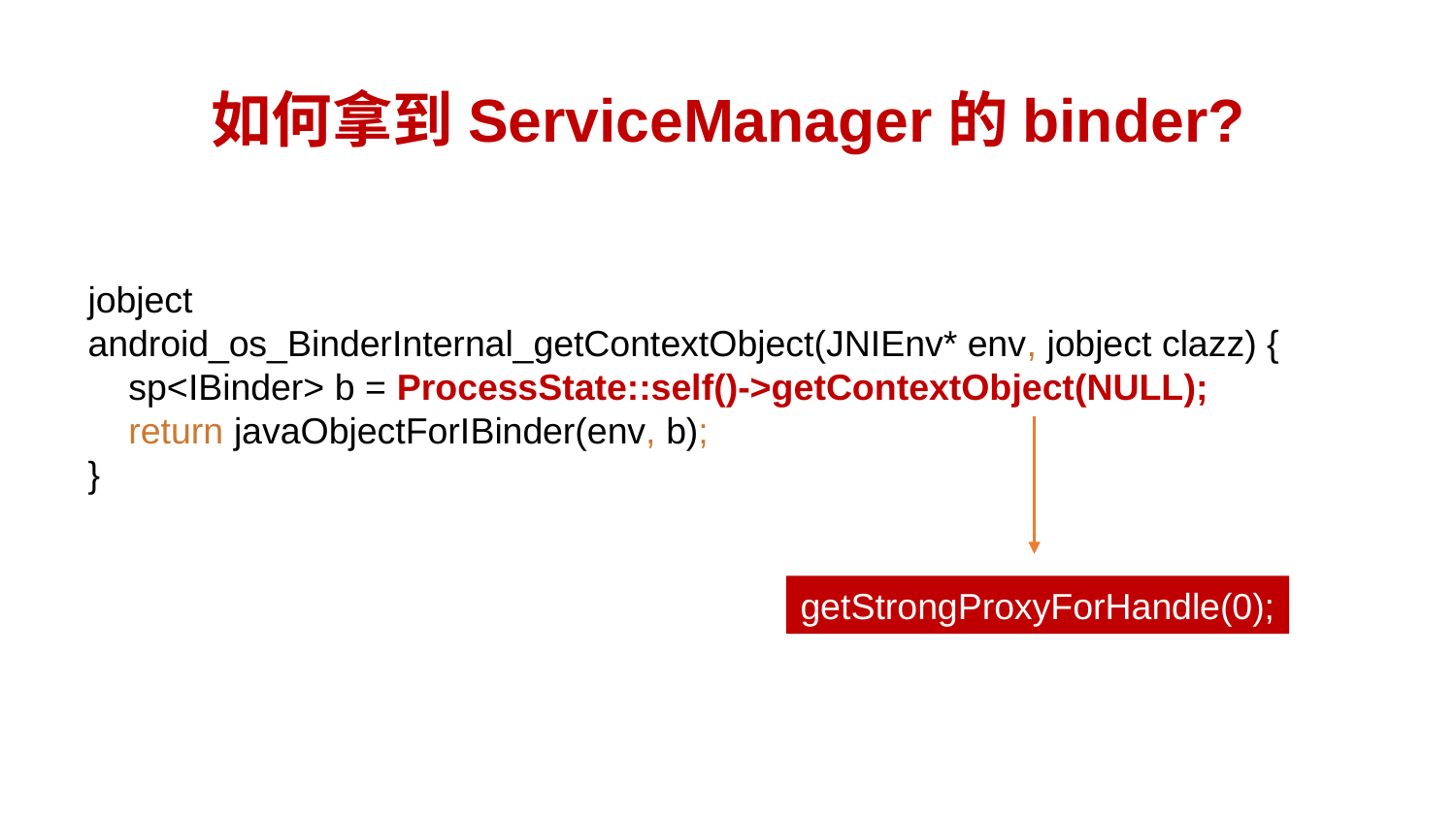

# 如何拿到ServiceManager的binder?
jobject
android_os_BinderInternal_getContextObject(JNIEnv* env, jobject clazz) {
    sp<IBinder> b = ProcessState::self()->getContextObject(NULL);
    return javaObjectForIBinder(env, b);
}
getStrongProxyForHandle(0);